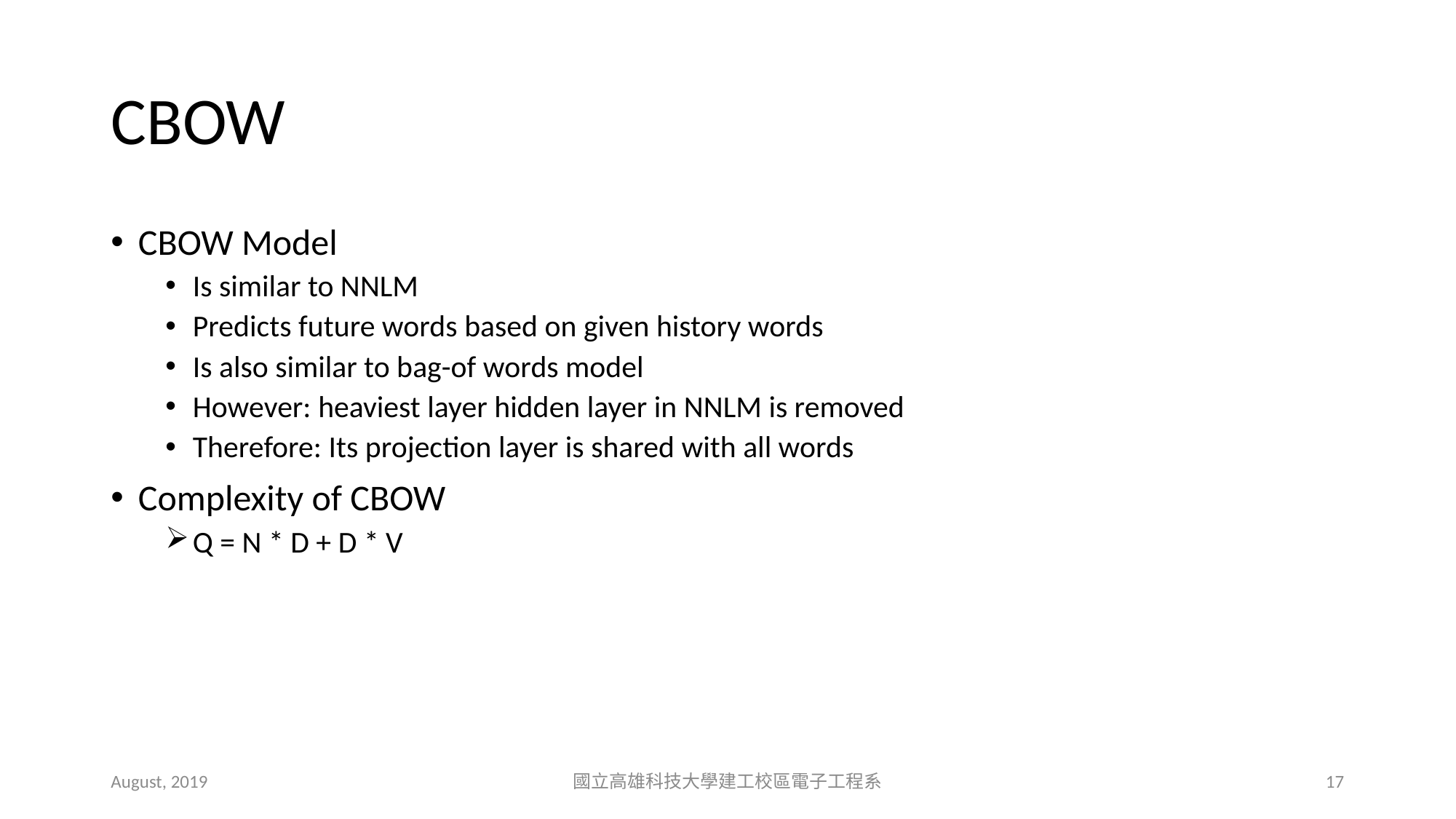

# CBOW
CBOW Model
Is similar to NNLM
Predicts future words based on given history words
Is also similar to bag-of words model
However: heaviest layer hidden layer in NNLM is removed
Therefore: Its projection layer is shared with all words
Complexity of CBOW
Q = N * D + D * V
August, 2019
國立高雄科技大學建工校區電子工程系
17